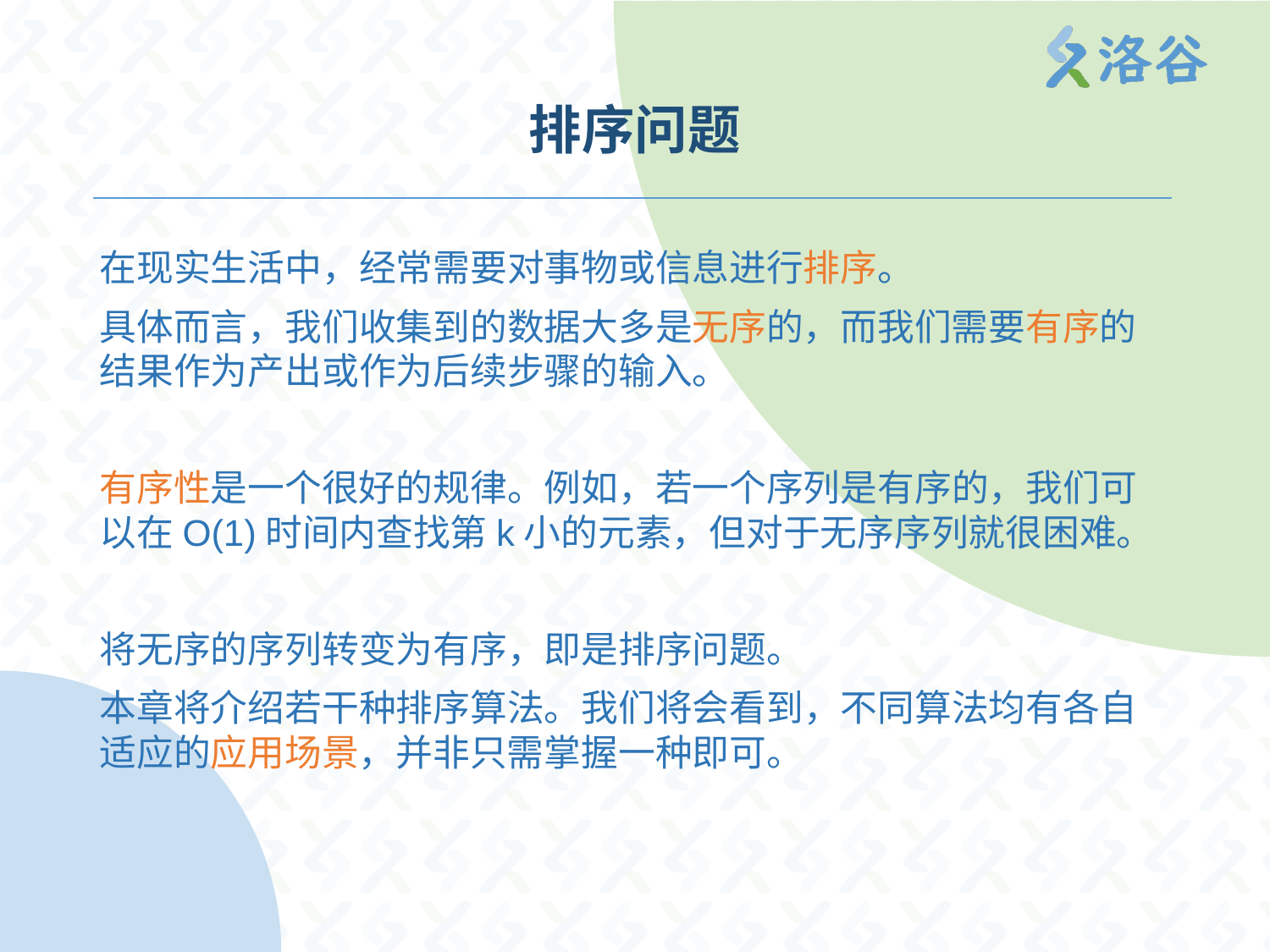

# 排序问题
在现实生活中，经常需要对事物或信息进行排序。
具体而言，我们收集到的数据大多是无序的，而我们需要有序的结果作为产出或作为后续步骤的输入。

有序性是一个很好的规律。例如，若一个序列是有序的，我们可以在O(1)时间内查找第k小的元素，但对于无序序列就很困难。

将无序的序列转变为有序，即是排序问题。
本章将介绍若干种排序算法。我们将会看到，不同算法均有各自适应的应用场景，并非只需掌握一种即可。